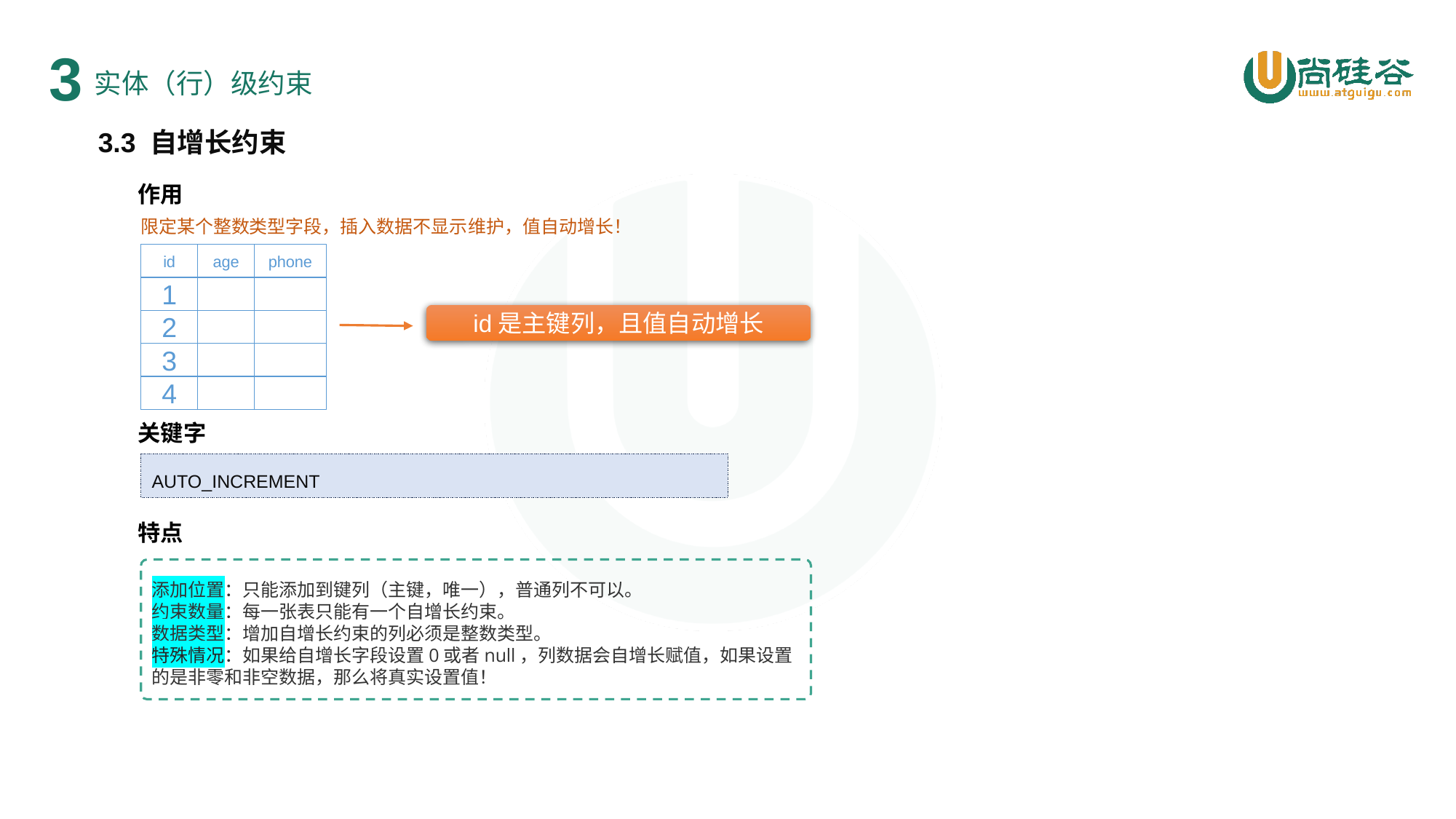

3
实体（行）级约束
3.3 自增长约束
作用
限定某个整数类型字段，插入数据不显示维护，值自动增长！
id
age
phone
1

id是主键列，且值自动增长
2

3

4

关键字
AUTO_INCREMENT
特点

添加位置：只能添加到键列（主键，唯一），普通列不可以。
约束数量：每一张表只能有一个自增长约束。
数据类型：增加自增长约束的列必须是整数类型。
特殊情况：如果给自增长字段设置0或者null，列数据会自增长赋值，如果设置的是非零和非空数据，那么将真实设置值！